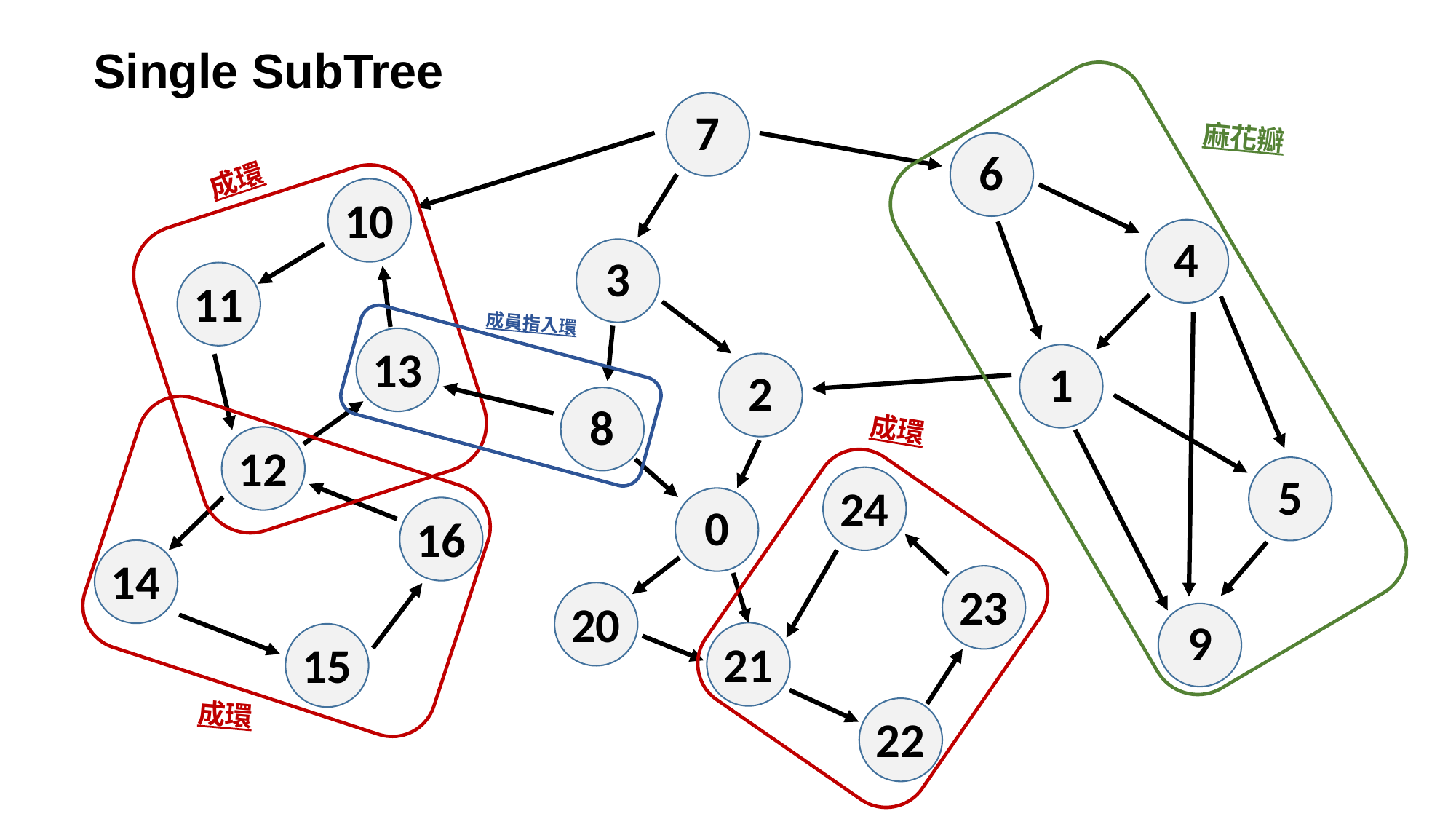

Single SubTree

7
麻花瓣

6
成環

10

4

3

11
成員指入環

13

1

2

8
成環

12

5

24

0

16

14

23

20

9

21

15
成環

22